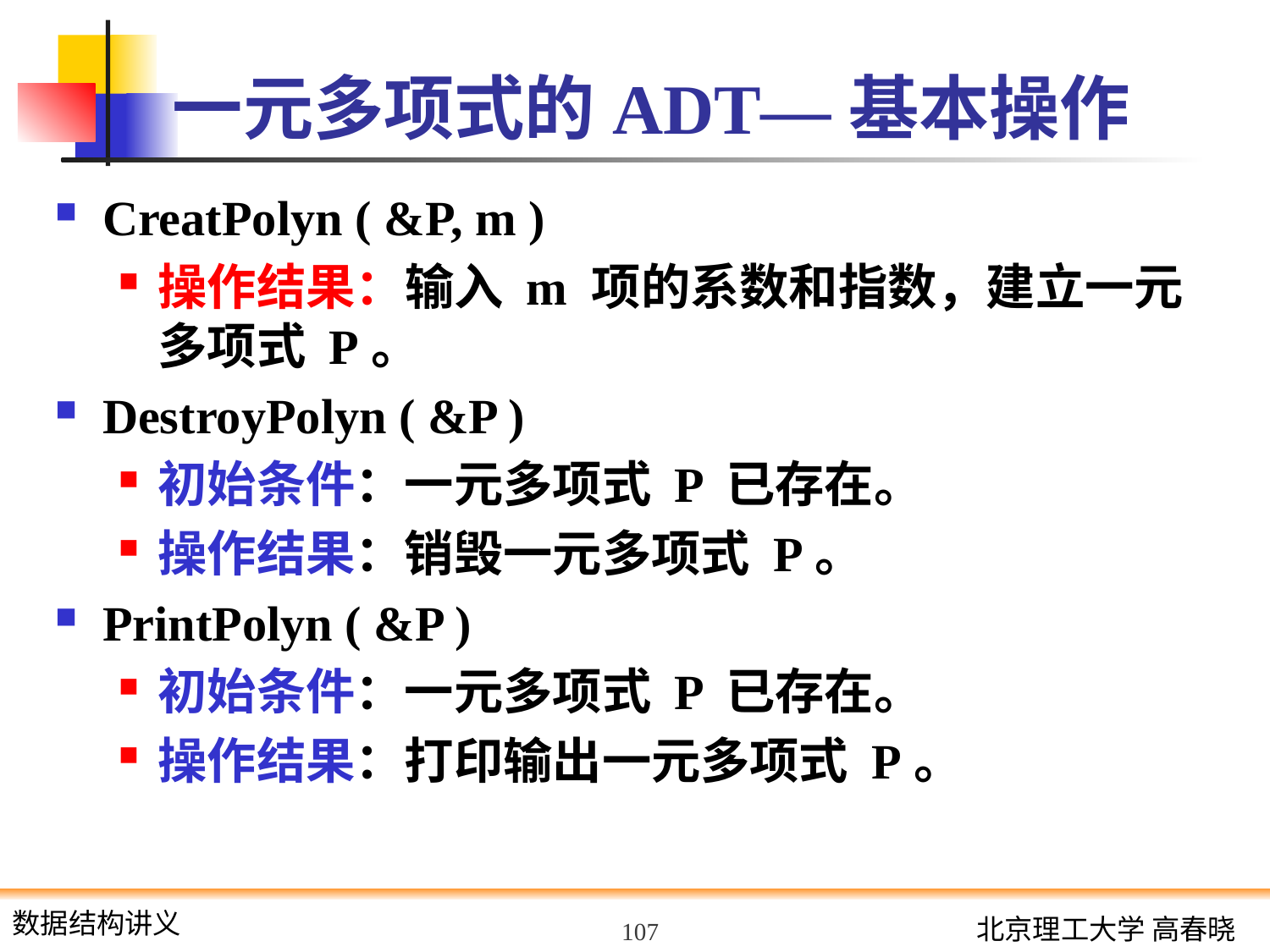

# 一元多项式的ADT—基本操作
CreatPolyn ( &P, m )
操作结果：输入 m 项的系数和指数，建立一元多项式 P。
DestroyPolyn ( &P )
初始条件：一元多项式 P 已存在。
操作结果：销毁一元多项式 P。
PrintPolyn ( &P )
初始条件：一元多项式 P 已存在。
操作结果：打印输出一元多项式 P。
107